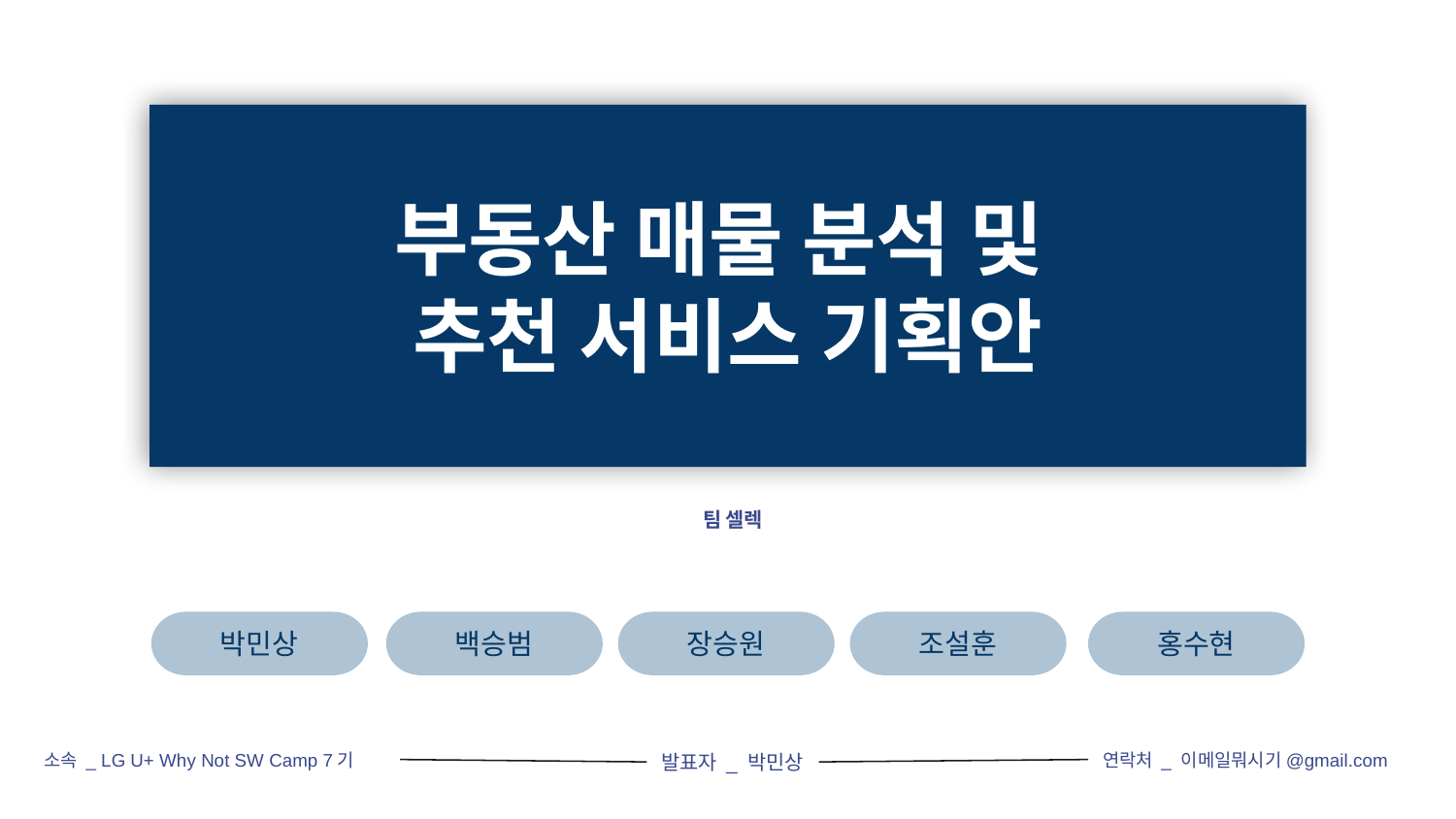

부동산 매물 분석 및
추천 서비스 기획안
팀 셀렉
박민상
백승범
장승원
조설훈
홍수현
소속 _ LG U+ Why Not SW Camp 7기
발표자 _ 박민상
연락처 _ 이메일뭐시기@gmail.com